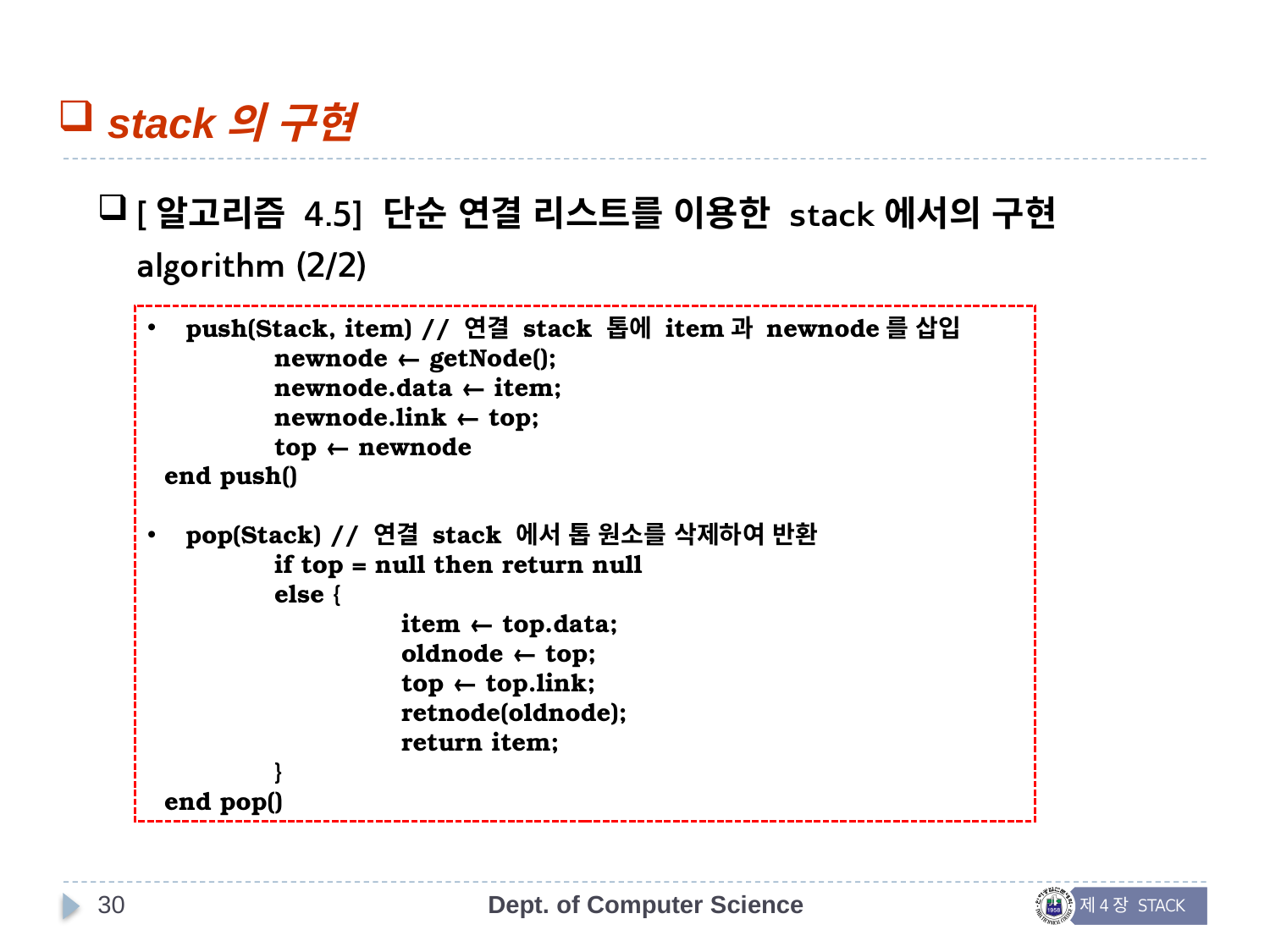

stack의 구현
[알고리즘 4.5] 단순 연결 리스트를 이용한 stack에서의 구현 algorithm (2/2)
 push(Stack, item) // 연결 stack 톱에 item과 newnode를 삽입
	newnode ← getNode();
	newnode.data ← item;
	newnode.link ← top;
	top ← newnode
  end push()

 pop(Stack) // 연결 stack 에서 톱 원소를 삭제하여 반환
	if top = null then return null
	else {
		item ← top.data;
		oldnode ← top;
		top ← top.link;
		retnode(oldnode);
		return item;
	}
  end pop()
30
Dept. of Computer Science